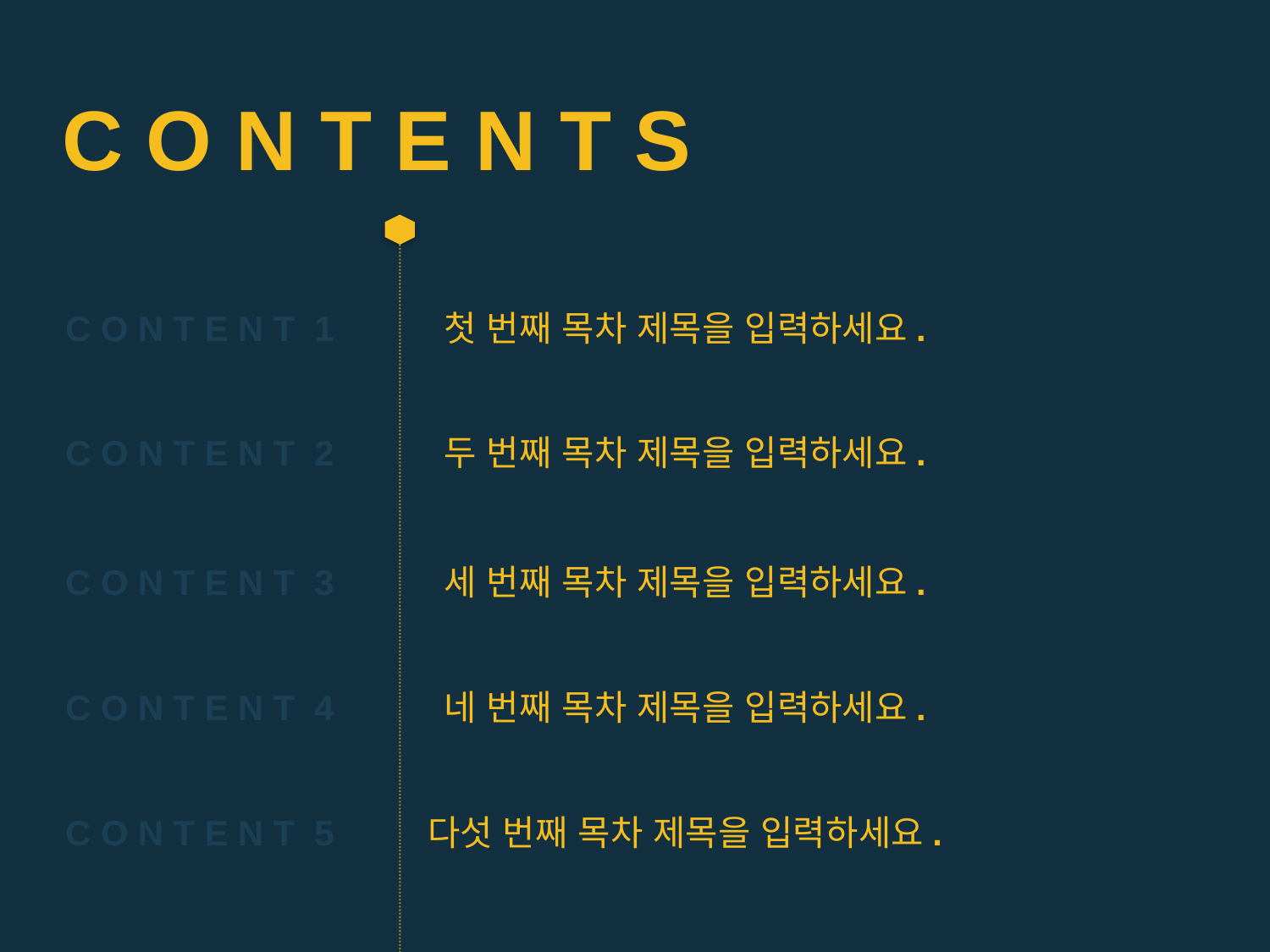

C O N T E N T S

C O N T E N T  1
첫 번째 목차 제목을 입력하세요.
C O N T E N T  2
두 번째 목차 제목을 입력하세요.
C O N T E N T  3
세 번째 목차 제목을 입력하세요.
C O N T E N T  4
네 번째 목차 제목을 입력하세요.
C O N T E N T  5
다섯 번째 목차 제목을 입력하세요.